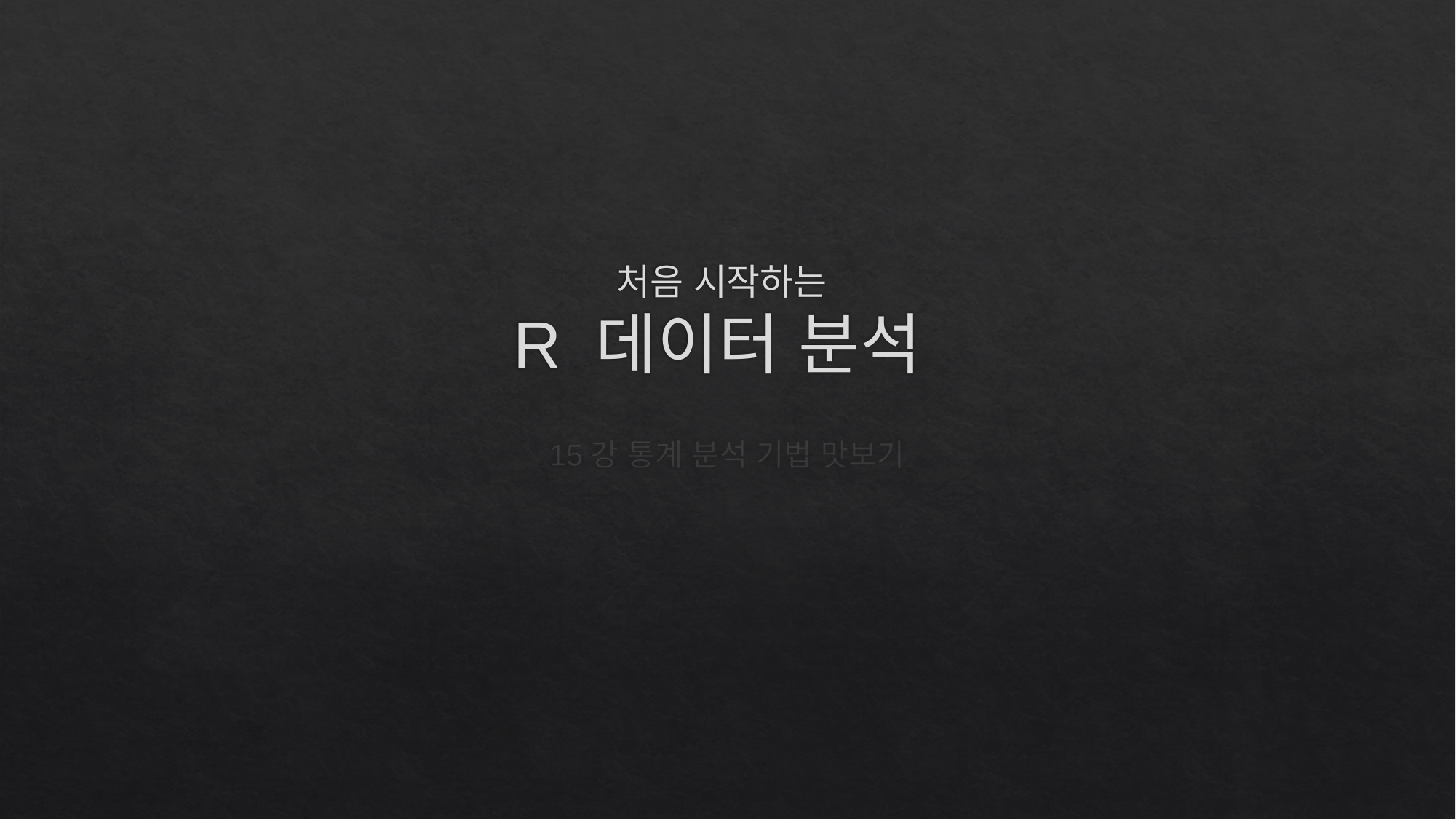

# 처음 시작하는 R 데이터 분석
15강 통계 분석 기법 맛보기